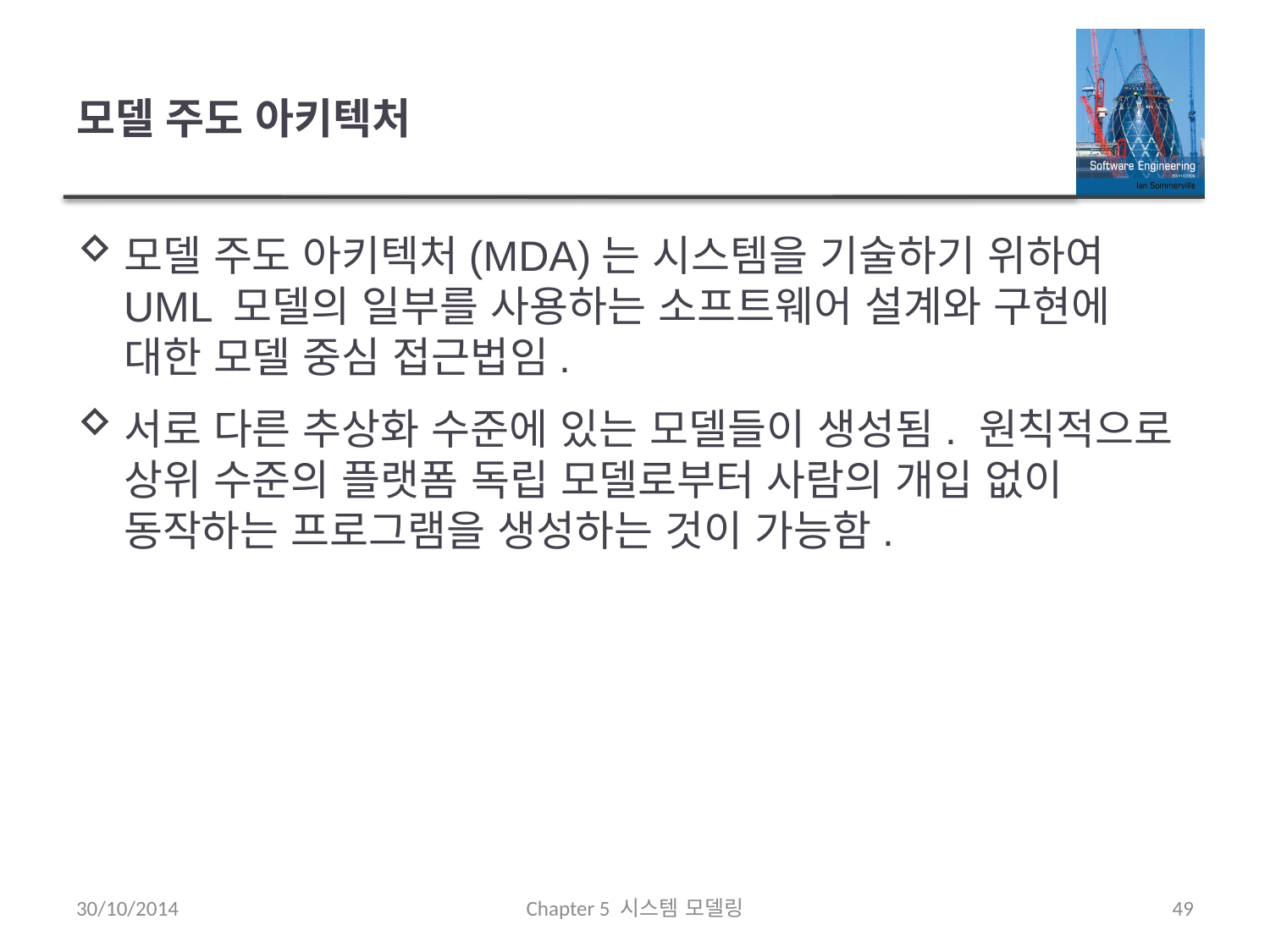

# 모델 주도 아키텍처
모델 주도 아키텍처(MDA)는 시스템을 기술하기 위하여 UML 모델의 일부를 사용하는 소프트웨어 설계와 구현에 대한 모델 중심 접근법임.
서로 다른 추상화 수준에 있는 모델들이 생성됨. 원칙적으로 상위 수준의 플랫폼 독립 모델로부터 사람의 개입 없이 동작하는 프로그램을 생성하는 것이 가능함.
30/10/2014
Chapter 5 시스템 모델링
49